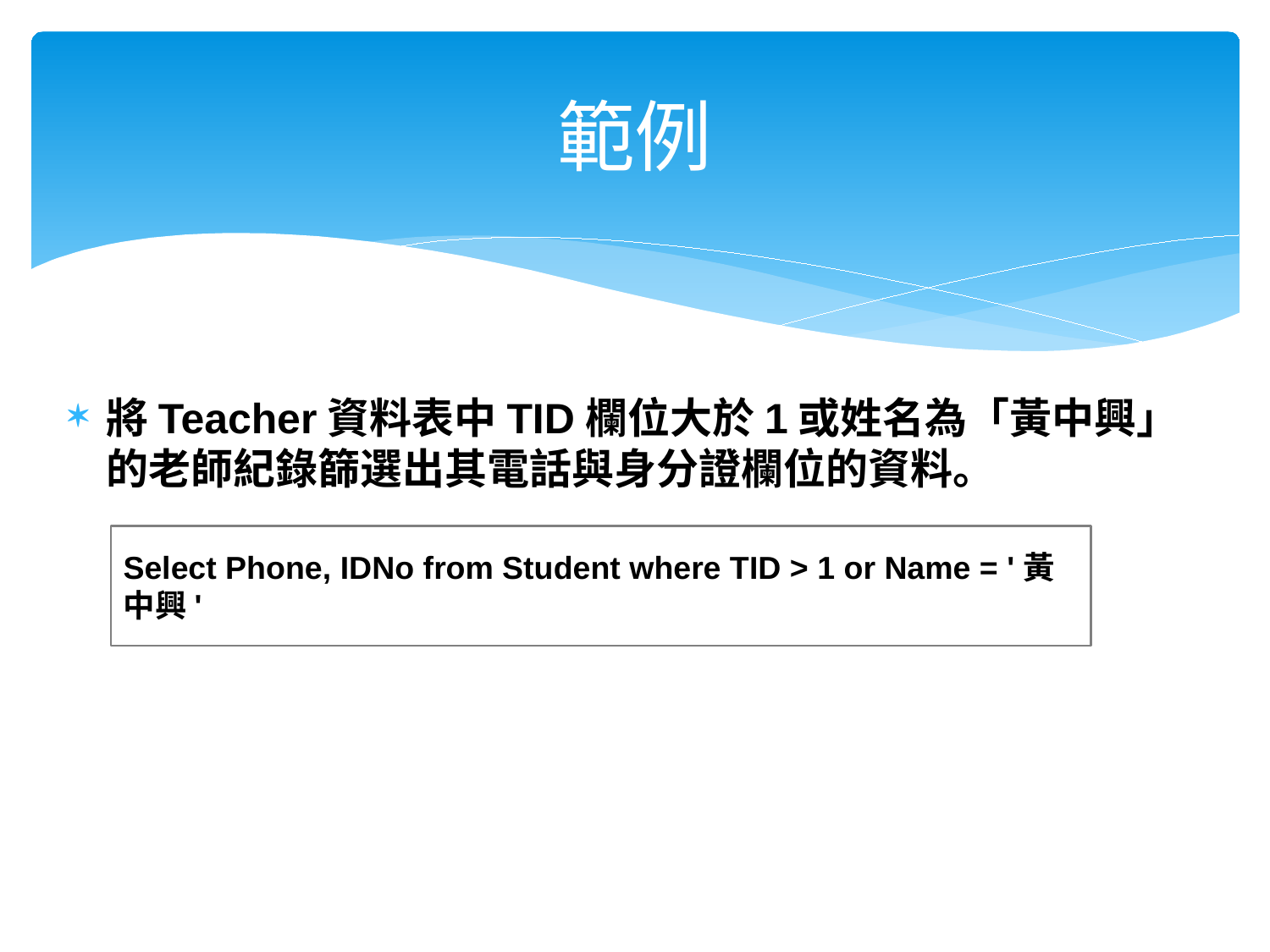

# 範例

將Teacher資料表中TID欄位大於1或姓名為「黃中興」的老師紀錄篩選出其電話與身分證欄位的資料。

Select Phone, IDNo from Student where TID > 1 or Name = '黃中興'